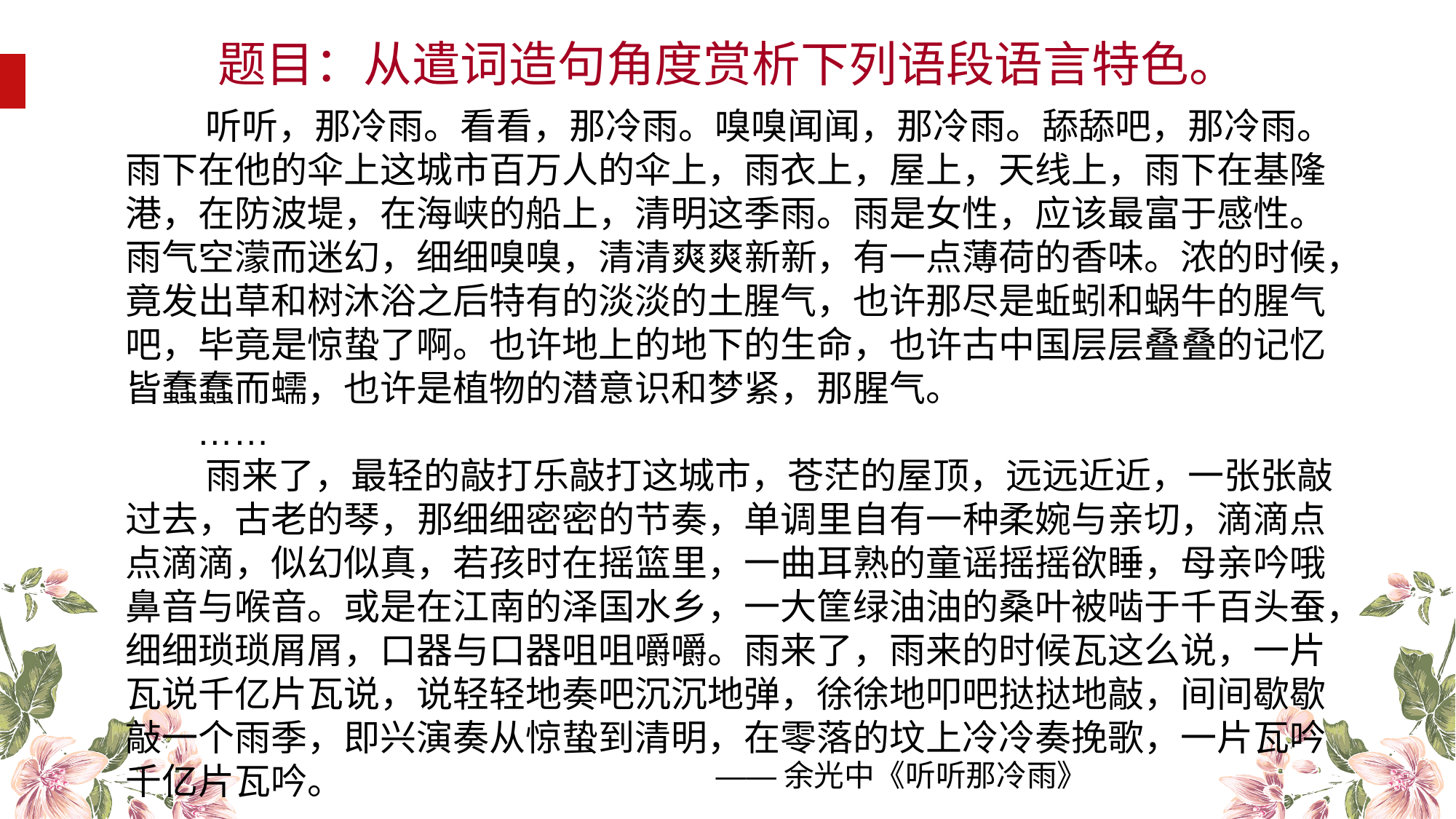

题目：从遣词造句角度赏析下列语段语言特色。

       听听，那冷雨。看看，那冷雨。嗅嗅闻闻，那冷雨。舔舔吧，那冷雨。雨下在他的伞上这城市百万人的伞上，雨衣上，屋上，天线上，雨下在基隆港，在防波堤，在海峡的船上，清明这季雨。雨是女性，应该最富于感性。雨气空濛而迷幻，细细嗅嗅，清清爽爽新新，有一点薄荷的香味。浓的时候，竟发出草和树沐浴之后特有的淡淡的土腥气，也许那尽是蚯蚓和蜗牛的腥气吧，毕竟是惊蛰了啊。也许地上的地下的生命，也许古中国层层叠叠的记忆皆蠢蠢而蠕，也许是植物的潜意识和梦紧，那腥气。
       ……
       雨来了，最轻的敲打乐敲打这城市，苍茫的屋顶，远远近近，一张张敲过去，古老的琴，那细细密密的节奏，单调里自有一种柔婉与亲切，滴滴点点滴滴，似幻似真，若孩时在摇篮里，一曲耳熟的童谣摇摇欲睡，母亲吟哦鼻音与喉音。或是在江南的泽国水乡，一大筐绿油油的桑叶被啮于千百头蚕，细细琐琐屑屑，口器与口器咀咀嚼嚼。雨来了，雨来的时候瓦这么说，一片瓦说千亿片瓦说，说轻轻地奏吧沉沉地弹，徐徐地叩吧挞挞地敲，间间歇歇敲一个雨季，即兴演奏从惊蛰到清明，在零落的坟上冷冷奏挽歌，一片瓦吟千亿片瓦吟。

——余光中《听听那冷雨》